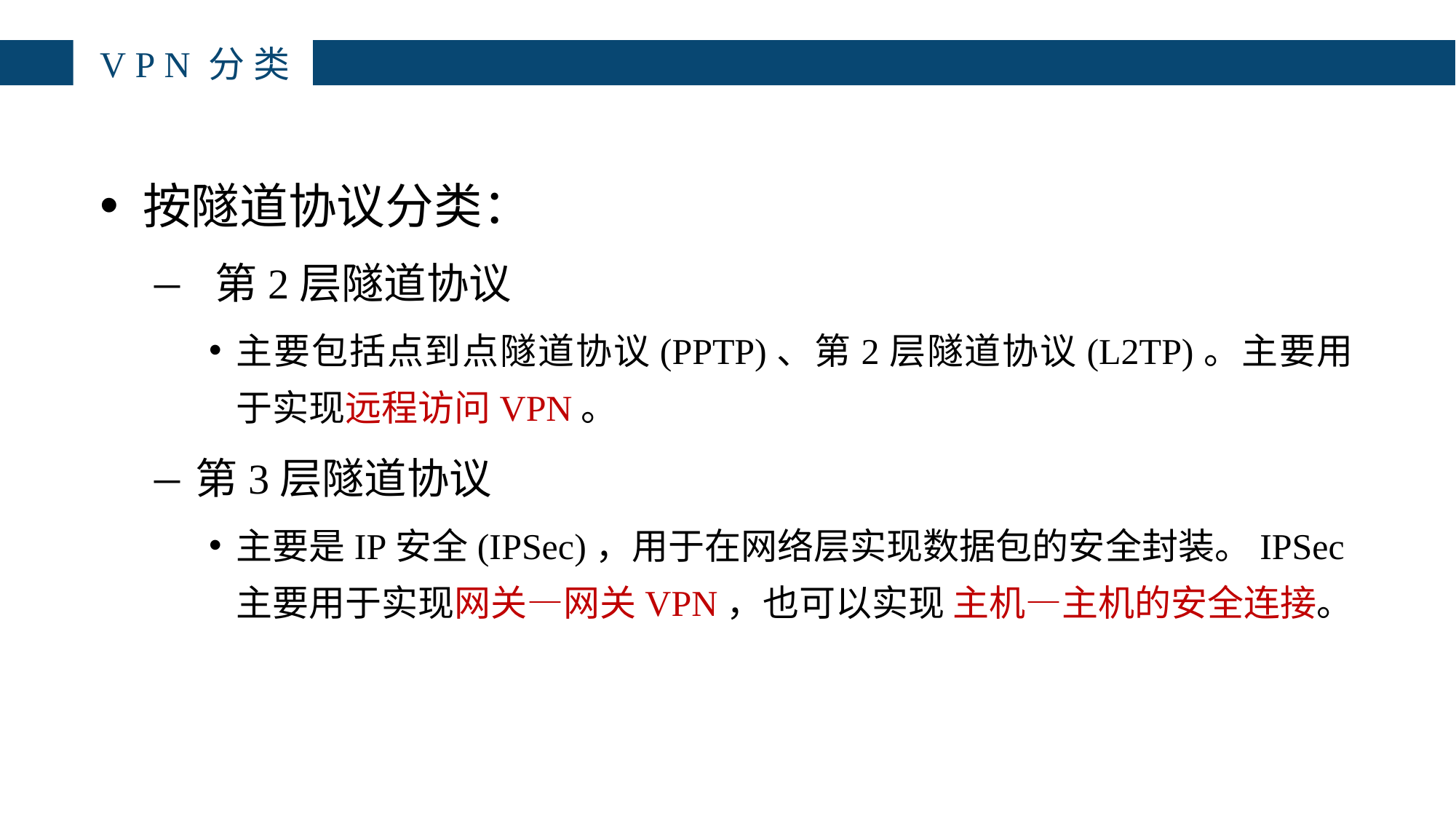

# VPN分类
按隧道协议分类：
 第2层隧道协议
主要包括点到点隧道协议(PPTP)、第2层隧道协议(L2TP)。主要用于实现远程访问VPN。
第3层隧道协议
主要是IP安全(IPSec)，用于在网络层实现数据包的安全封装。IPSec主要用于实现网关—网关VPN，也可以实现 主机—主机的安全连接。